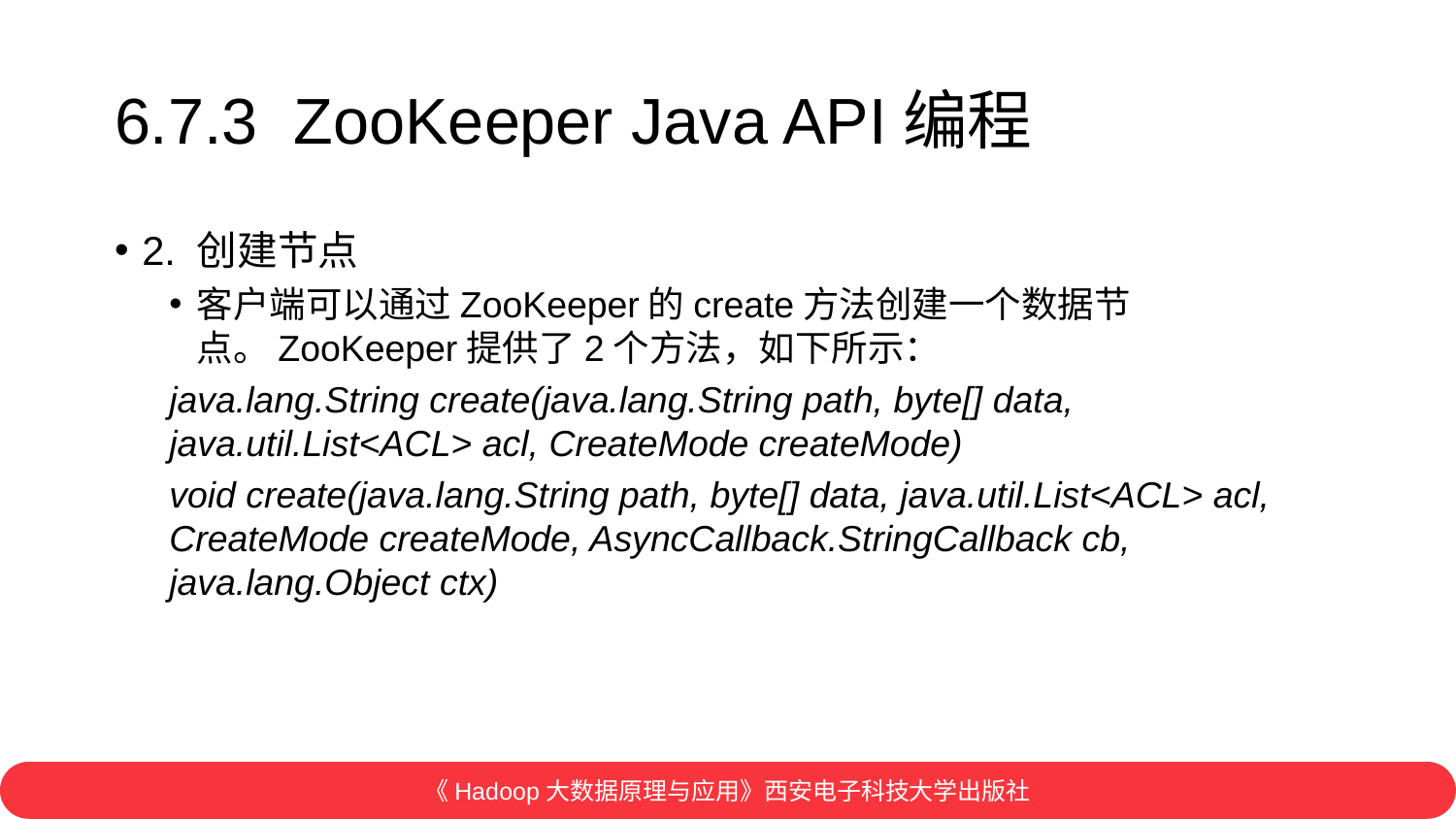

# 6.7.3  ZooKeeper Java API编程
2. 创建节点
客户端可以通过ZooKeeper的create方法创建一个数据节点。ZooKeeper提供了2个方法，如下所示：
java.lang.String create(java.lang.String path, byte[] data, java.util.List<ACL> acl, CreateMode createMode)
void create(java.lang.String path, byte[] data, java.util.List<ACL> acl, CreateMode createMode, AsyncCallback.StringCallback cb, java.lang.Object ctx)